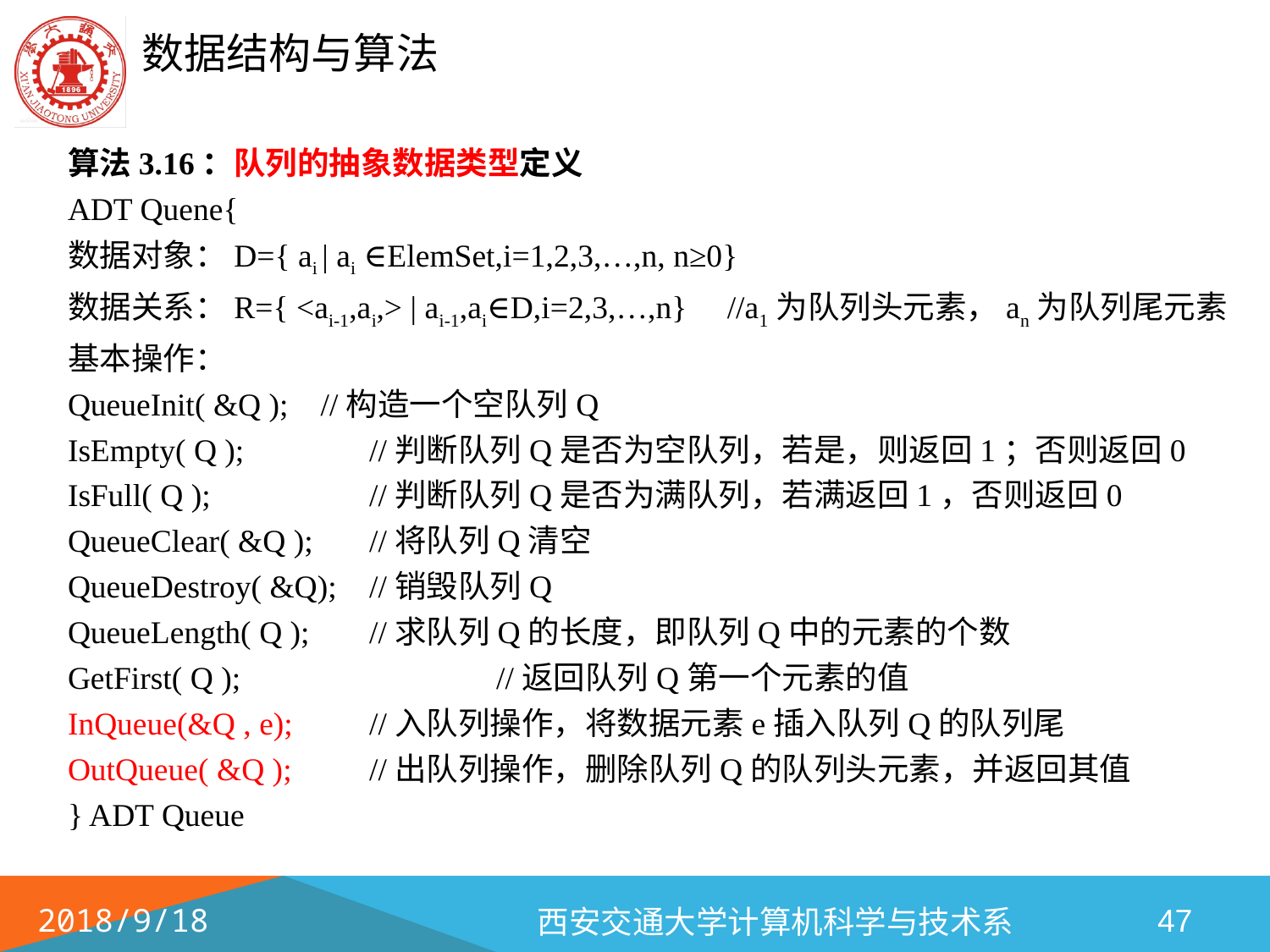

算法3.16：队列的抽象数据类型定义
ADT Quene{
数据对象：D={ ai | ai ∈ElemSet,i=1,2,3,…,n, n≥0}
数据关系：R={ <ai-1,ai,> | ai-1,ai∈D,i=2,3,…,n}     //a1为队列头元素，an为队列尾元素
基本操作：
QueueInit( &Q );    //构造一个空队列Q
IsEmpty( Q );         	//判断队列Q是否为空队列，若是，则返回1；否则返回0
IsFull( Q );           	//判断队列Q是否为满队列，若满返回1，否则返回0
QueueClear( &Q );    	//将队列Q清空
QueueDestroy( &Q);  	//销毁队列Q
QueueLength( Q );    	//求队列Q的长度，即队列Q中的元素的个数
GetFirst( Q );        		//返回队列Q第一个元素的值
InQueue(&Q , e);    	//入队列操作，将数据元素e插入队列Q的队列尾
OutQueue( &Q );    	//出队列操作，删除队列Q的队列头元素，并返回其值
} ADT Queue